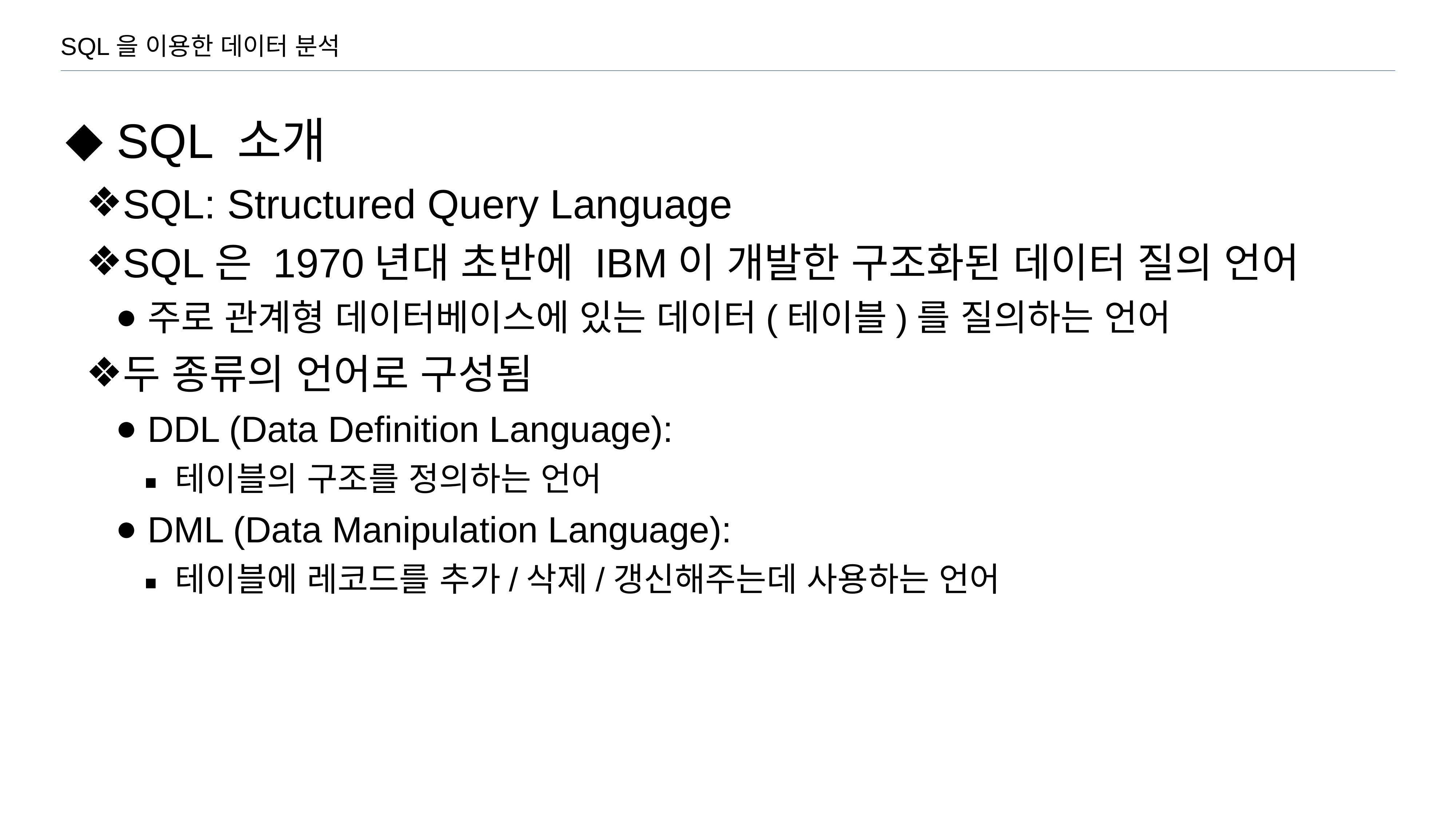

SQL을 이용한 데이터 분석
SQL 소개
SQL: Structured Query Language
SQL은 1970년대 초반에 IBM이 개발한 구조화된 데이터 질의 언어
주로 관계형 데이터베이스에 있는 데이터(테이블)를 질의하는 언어
두 종류의 언어로 구성됨
DDL (Data Definition Language):
테이블의 구조를 정의하는 언어
DML (Data Manipulation Language):
테이블에 레코드를 추가/삭제/갱신해주는데 사용하는 언어